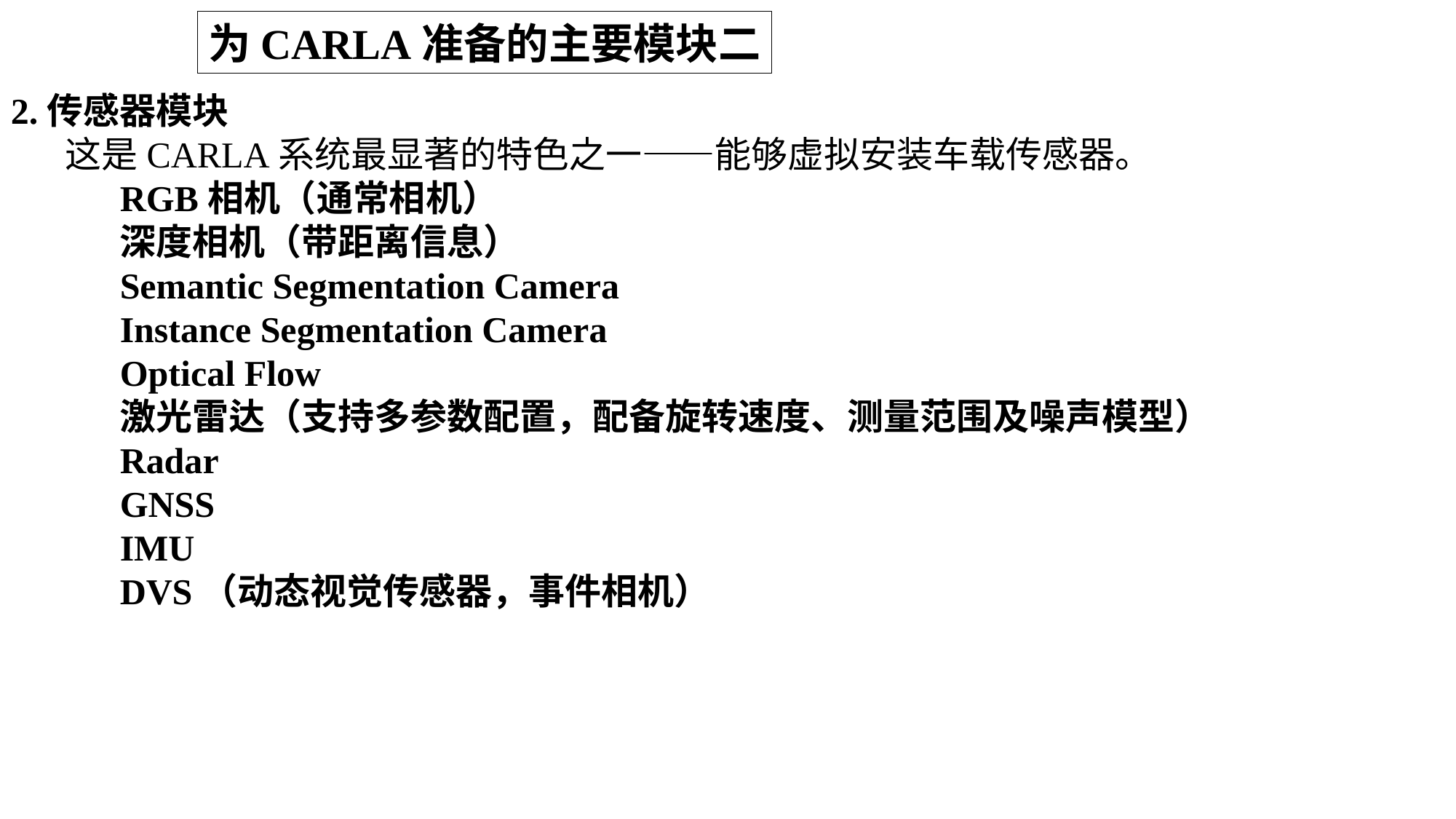

为CARLA准备的主要模块二
2.传感器模块
这是CARLA系统最显著的特色之一——能够虚拟安装车载传感器。
RGB相机（通常相机）
深度相机（带距离信息）
Semantic Segmentation Camera
Instance Segmentation Camera
Optical Flow
激光雷达（支持多参数配置，配备旋转速度、测量范围及噪声模型）
Radar
GNSS
IMU
DVS（动态视觉传感器，事件相机）